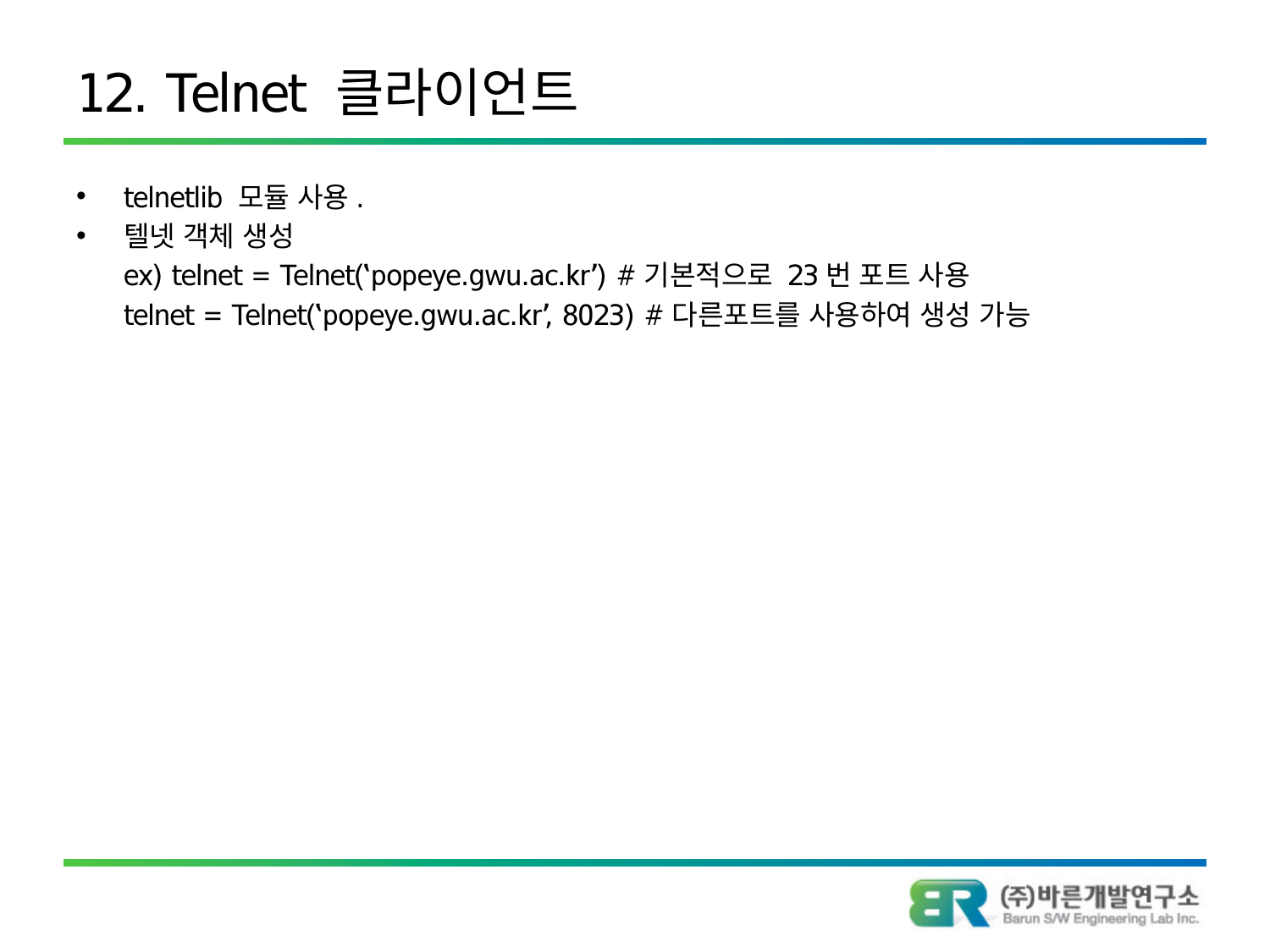

# 12. Telnet 클라이언트
telnetlib 모듈 사용.
텔넷 객체 생성
	ex) telnet = Telnet(‘popeye.gwu.ac.kr’) #기본적으로 23번 포트 사용
	telnet = Telnet(‘popeye.gwu.ac.kr’, 8023) #다른포트를 사용하여 생성 가능